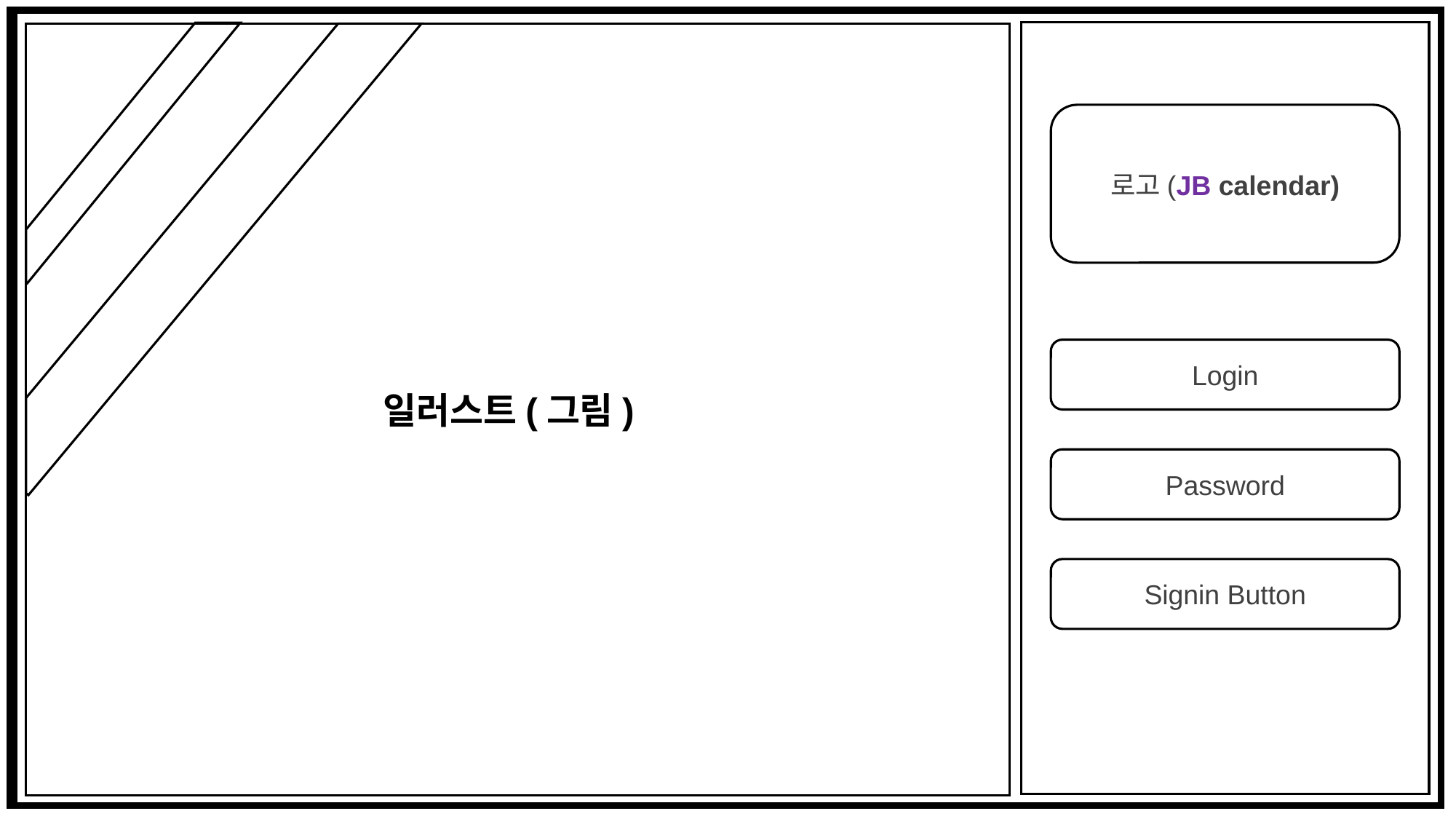

로고(JB calendar)
Login
일러스트(그림)
Password
Signin Button